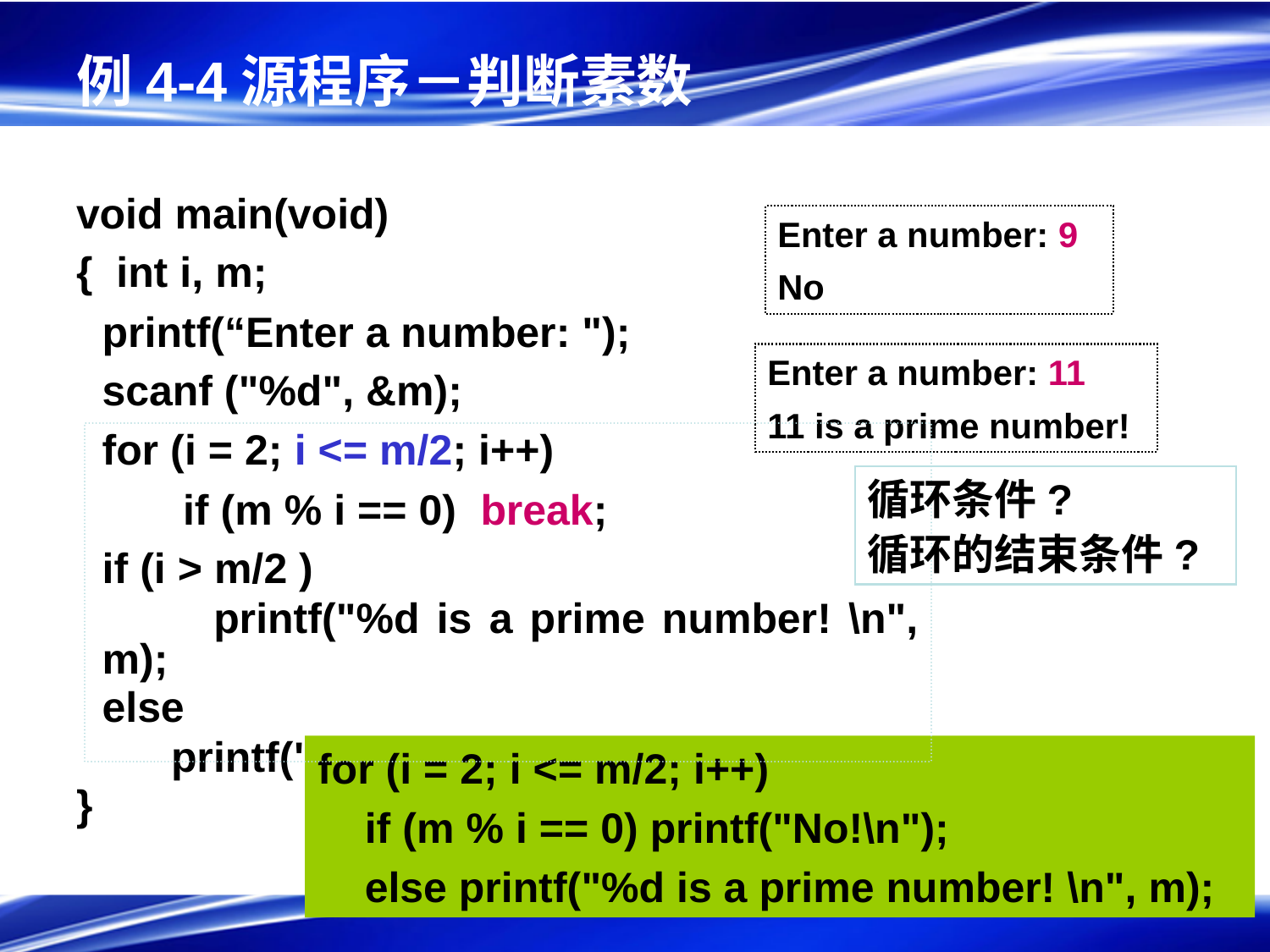

# 例4-4源程序－判断素数
void main(void)
{  int i, m;
	printf(“Enter a number: ");
	scanf ("%d", &m);
	for (i = 2; i <= m/2; i++)
         if (m % i == 0)  break;
	if (i > m/2 )
        printf("%d is a prime number! \n", m);
	else
        printf("No!\n");
}
Enter a number: 9
No
Enter a number: 11
11 is a prime number!

循环条件?
循环的结束条件?
for (i = 2; i <= m/2; i++)
    if (m % i == 0) printf("No!\n");
    else printf("%d is a prime number! \n", m);